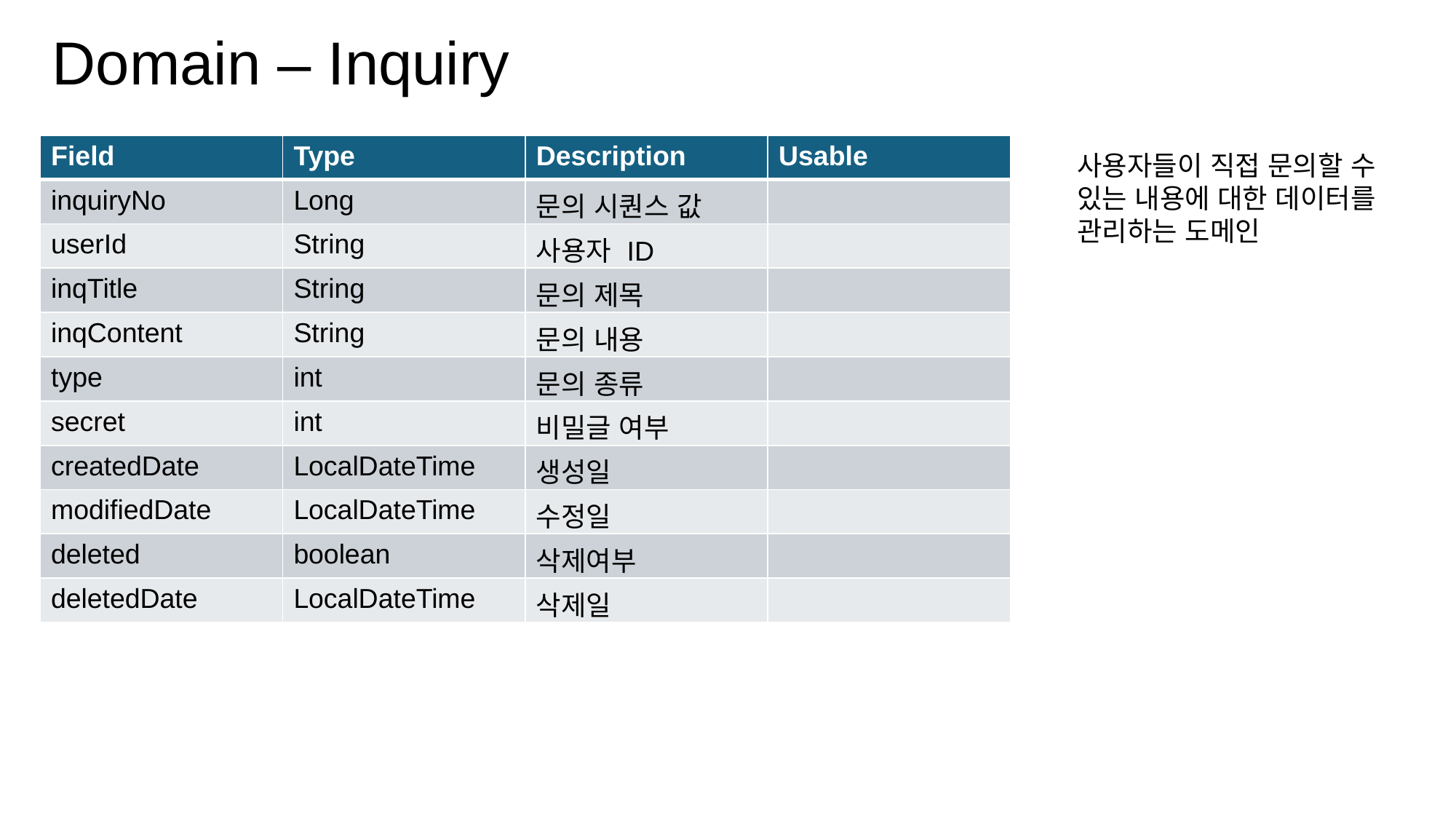

Domain – Inquiry
| Field | Type | Description | Usable |
| --- | --- | --- | --- |
| inquiryNo | Long | 문의 시퀀스 값 |  |
| userId | String | 사용자 ID |  |
| inqTitle | String | 문의 제목 |  |
| inqContent | String | 문의 내용 |  |
| type | int | 문의 종류 |  |
| secret | int | 비밀글 여부 |  |
| createdDate | LocalDateTime | 생성일 |  |
| modifiedDate | LocalDateTime | 수정일 |  |
| deleted | boolean | 삭제여부 |  |
| deletedDate | LocalDateTime | 삭제일 |  |
사용자들이 직접 문의할 수
있는 내용에 대한 데이터를
관리하는 도메인